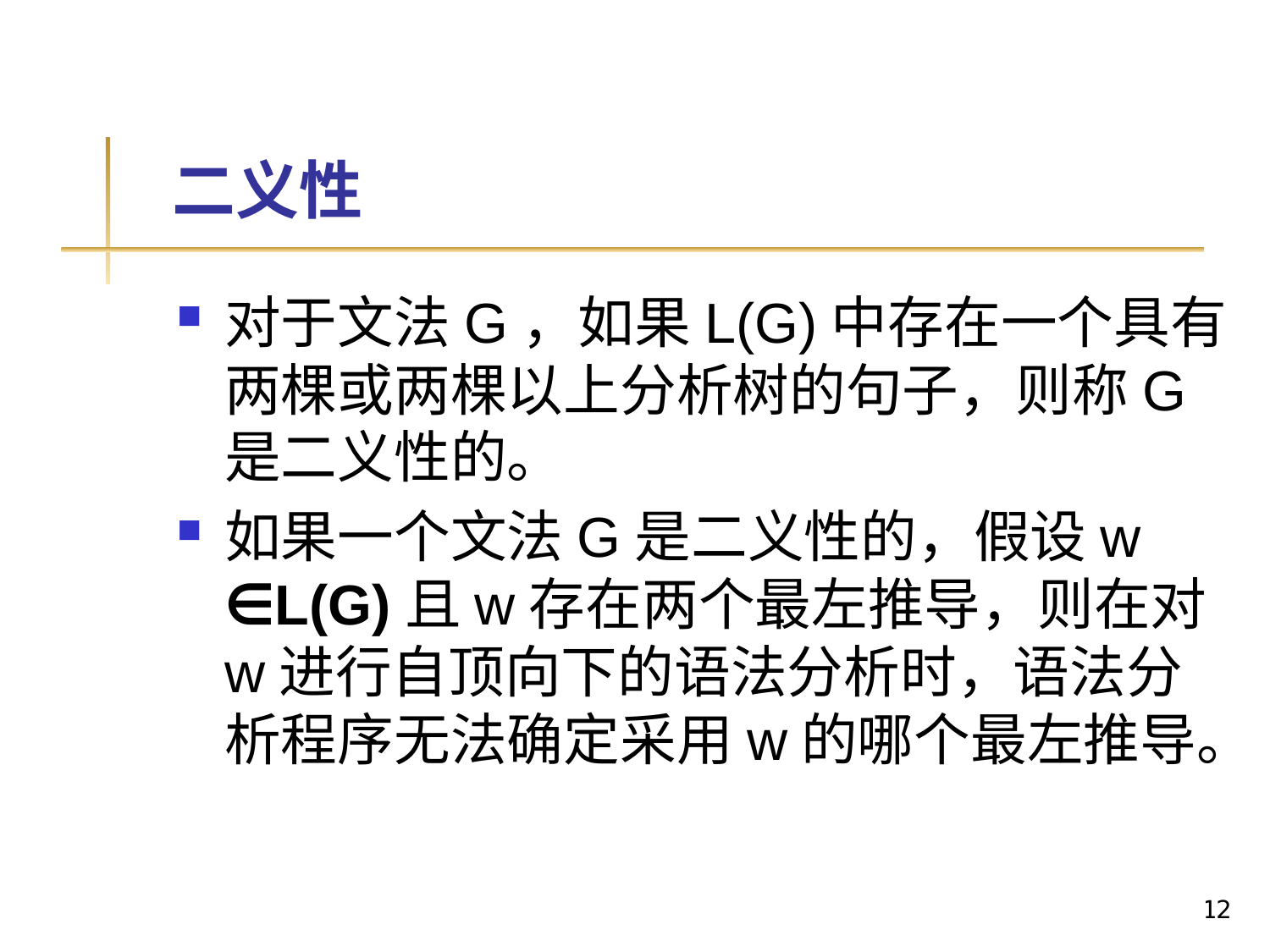

# 二义性
对于文法G，如果L(G)中存在一个具有两棵或两棵以上分析树的句子，则称G是二义性的。
如果一个文法G是二义性的，假设w ∈L(G)且w存在两个最左推导，则在对w进行自顶向下的语法分析时，语法分析程序无法确定采用w的哪个最左推导。
12